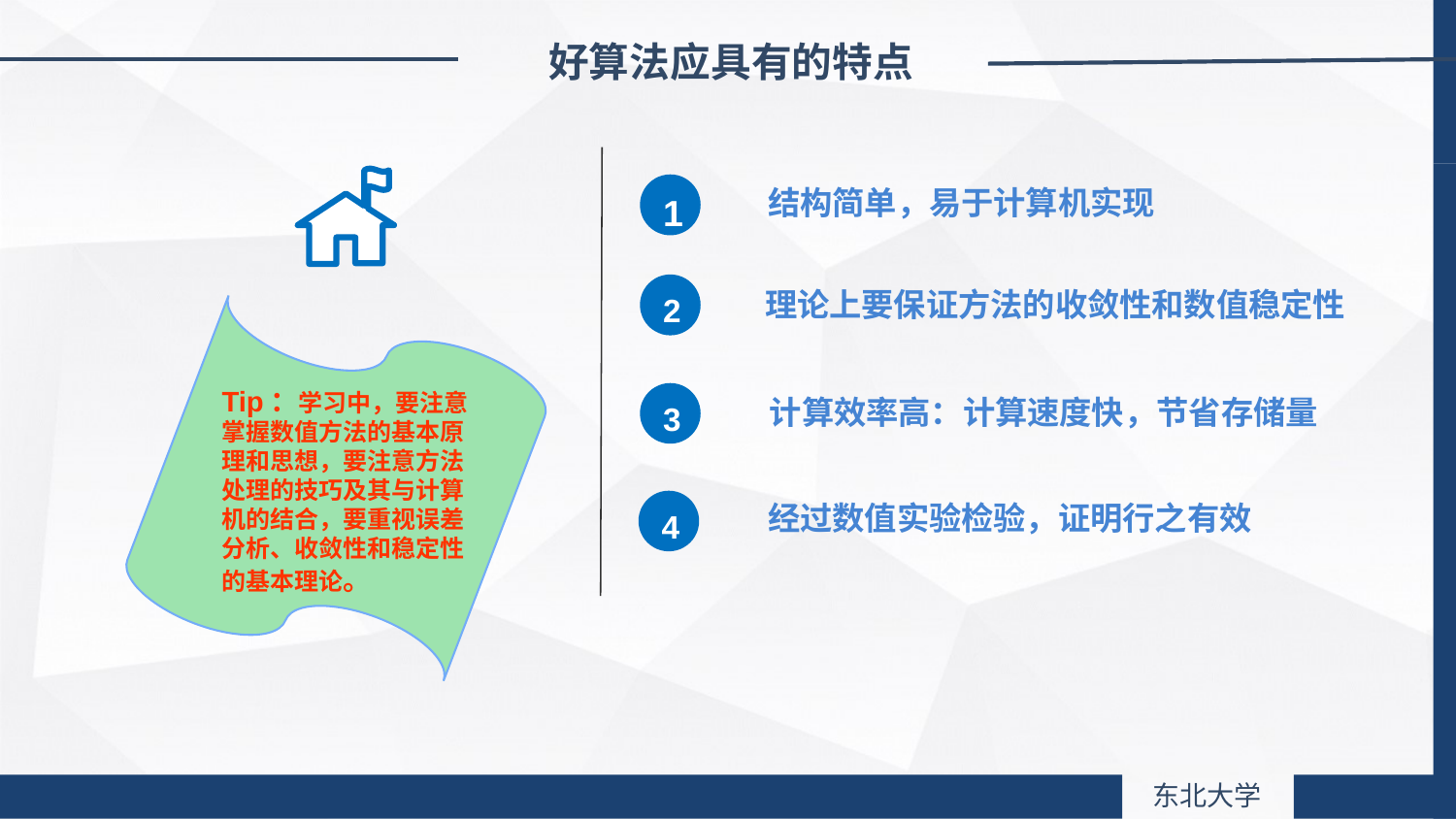

好算法应具有的特点

1
结构简单，易于计算机实现
2
理论上要保证方法的收敛性和数值稳定性

Tip：学习中，要注意掌握数值方法的基本原理和思想，要注意方法处理的技巧及其与计算机的结合，要重视误差分析、收敛性和稳定性的基本理论。

3
计算效率高：计算速度快，节省存储量
4
经过数值实验检验，证明行之有效